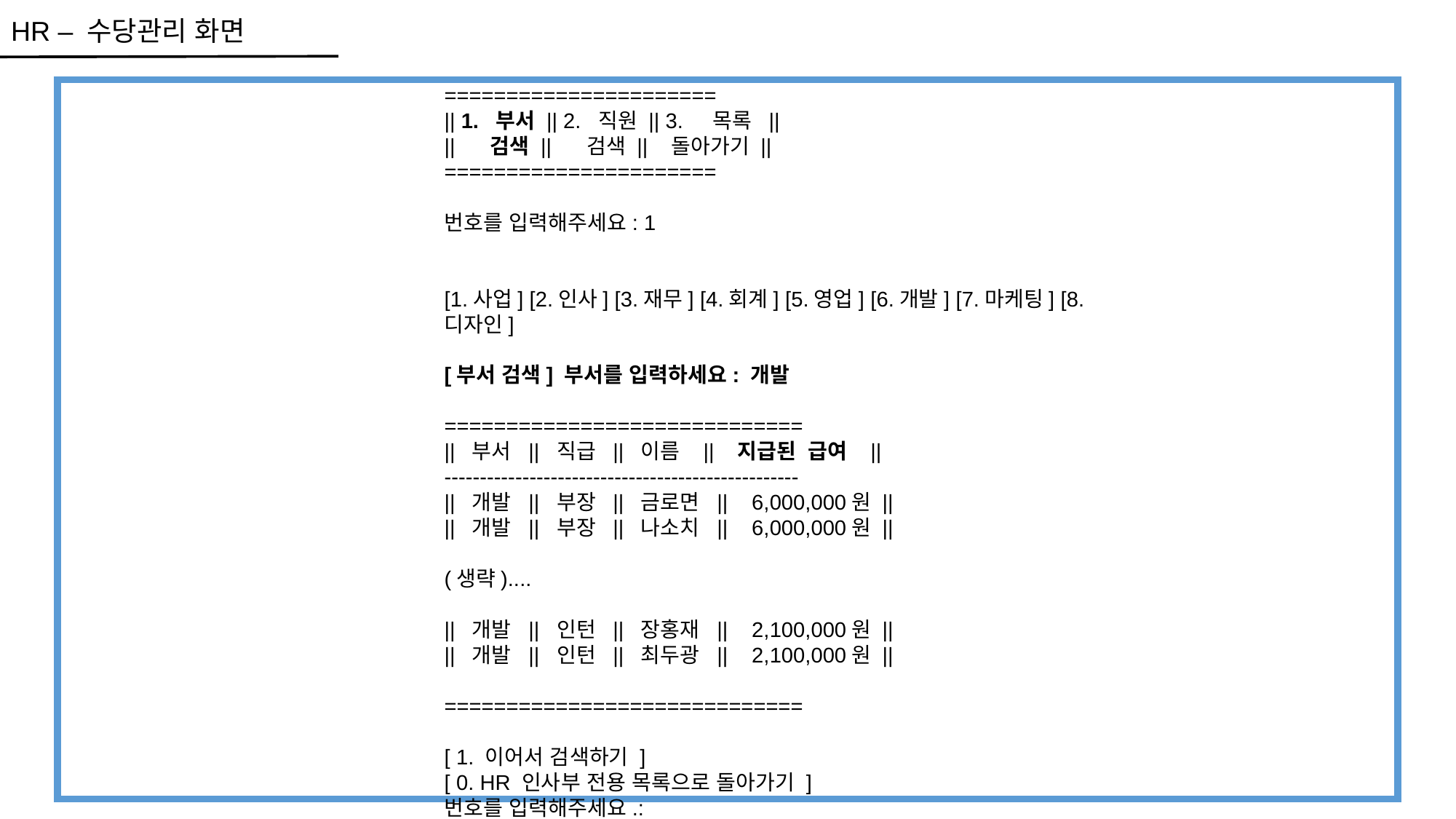

HR – 수당관리 화면
======================
|| 1.  부서 || 2.  직원 || 3.    목록  ||
||     검색 ||     검색 ||   돌아가기 ||
======================

번호를 입력해주세요: 1

[1.사업] [2.인사] [3.재무] [4.회계] [5.영업] [6.개발] [7.마케팅] [8.디자인]

[부서 검색] 부서를 입력하세요: 개발

=============================
||  부서  ||  직급  ||  이름   ||   지급된  급여   ||
--------------------------------------------------
||  개발  ||  부장  ||  금로면  ||    6,000,000원 ||
||  개발  ||  부장  ||  나소치  ||    6,000,000원 ||

(생략)....

||  개발  ||  인턴  ||  장홍재  ||    2,100,000원 ||
||  개발  ||  인턴  ||  최두광  ||    2,100,000원 ||

=============================

[ 1. 이어서 검색하기 ]
[ 0. HR 인사부 전용 목록으로 돌아가기 ]
번호를 입력해주세요.: